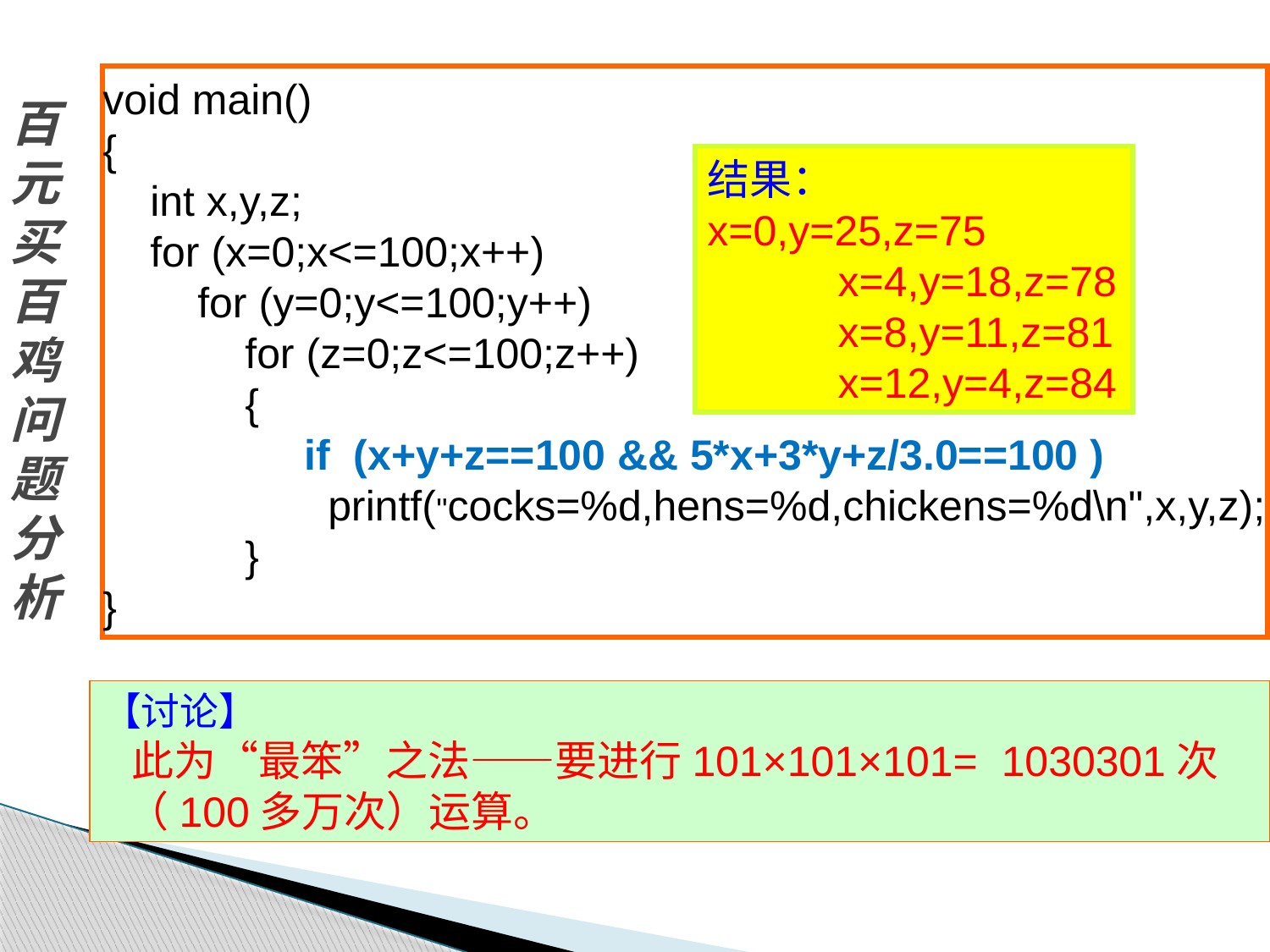

void main()
{
    int x,y,z;
    for (x=0;x<=100;x++)
        for (y=0;y<=100;y++)
            for (z=0;z<=100;z++)
            {
                 if  (x+y+z==100 && 5*x+3*y+z/3.0==100 )
                   printf("cocks=%d,hens=%d,chickens=%d\n",x,y,z);
            }
}
# 百元买百鸡问题分析
结果：x=0,y=25,z=75
           x=4,y=18,z=78
           x=8,y=11,z=81
           x=12,y=4,z=84
【讨论】
   此为“最笨”之法——要进行101×101×101=  1030301次（100多万次）运算。